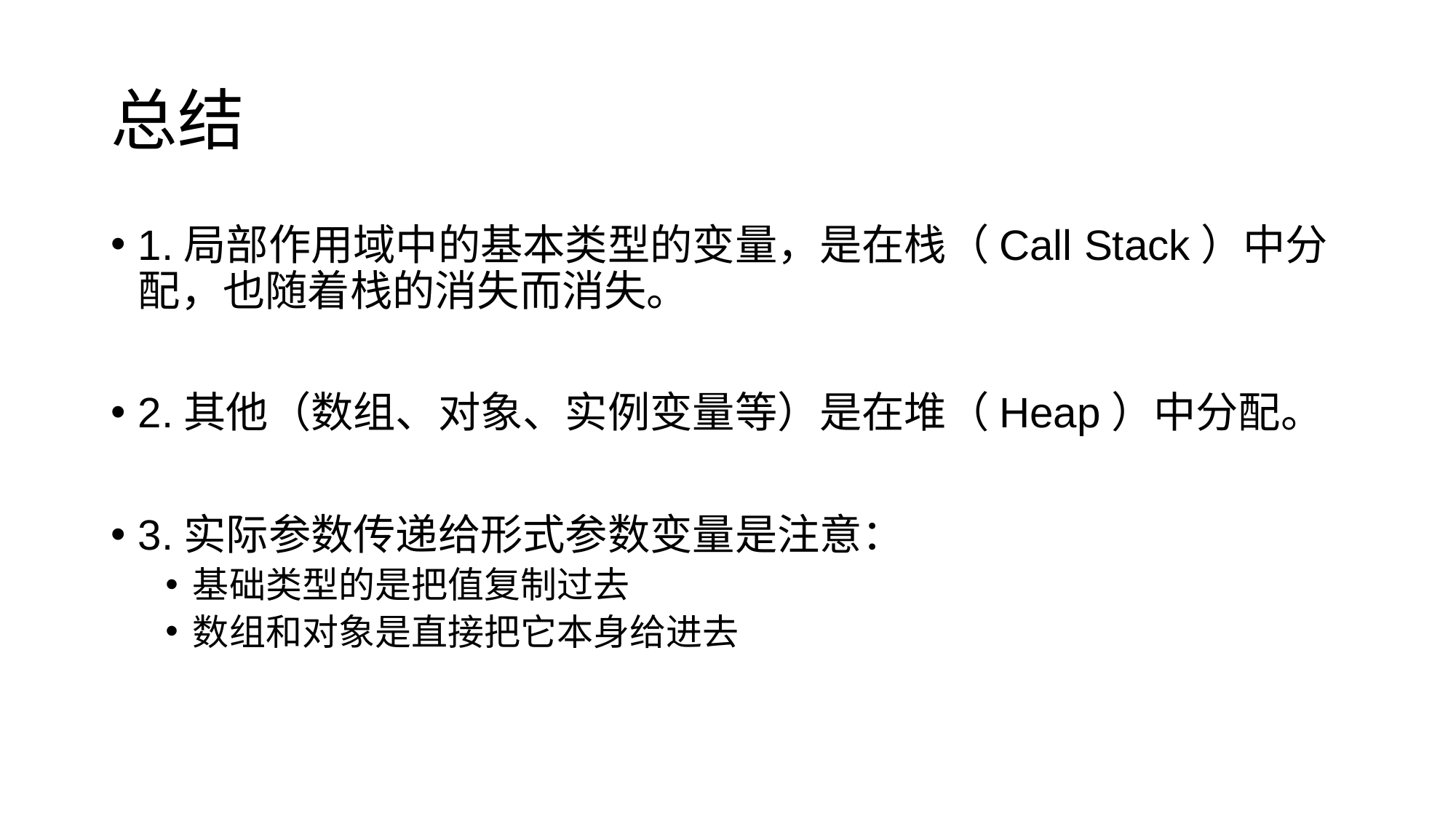

# 总结
1.局部作用域中的基本类型的变量，是在栈（Call Stack）中分配，也随着栈的消失而消失。

2.其他（数组、对象、实例变量等）是在堆（Heap）中分配。

3.实际参数传递给形式参数变量是注意：
基础类型的是把值复制过去
数组和对象是直接把它本身给进去